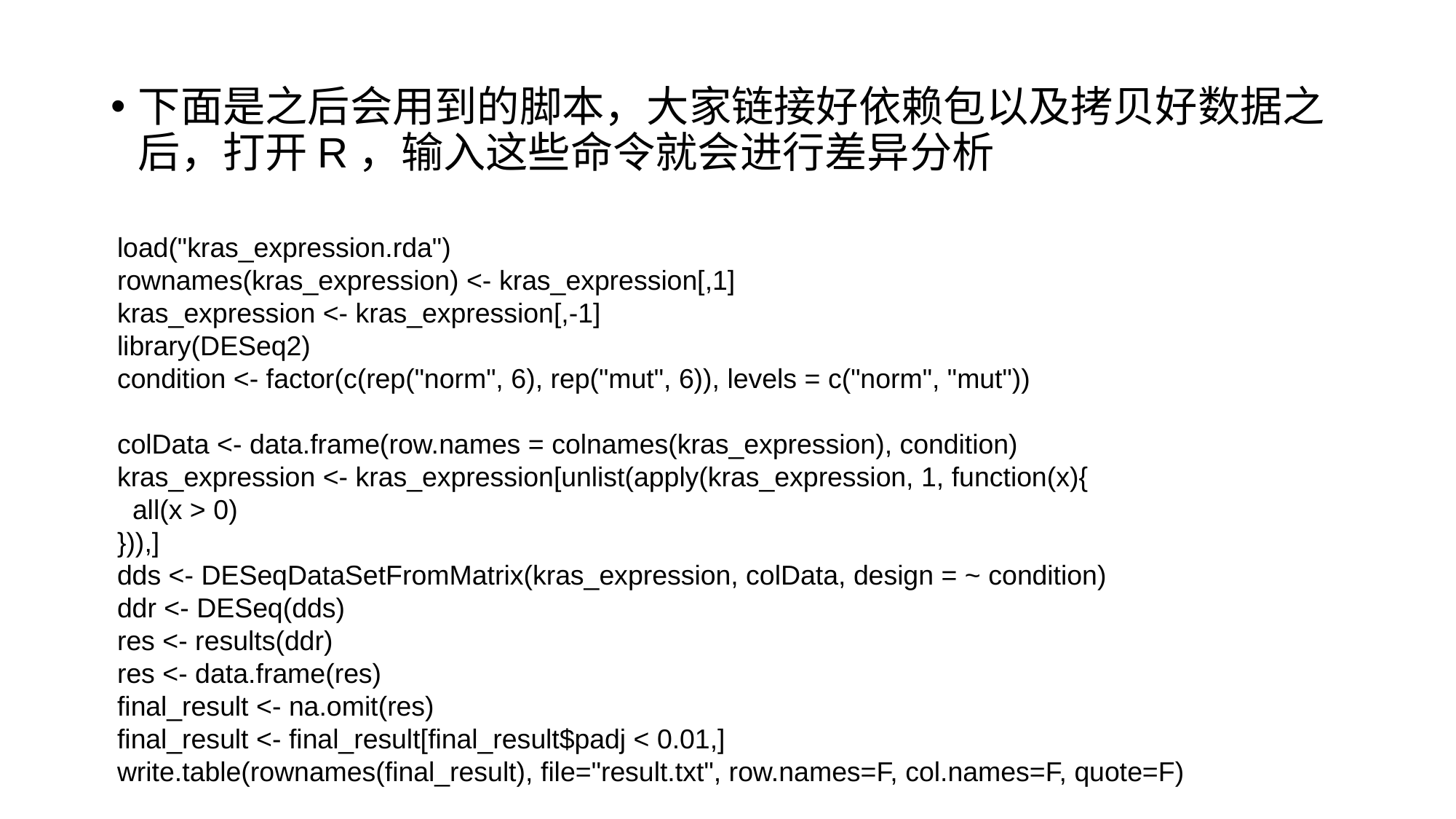

下面是之后会用到的脚本，大家链接好依赖包以及拷贝好数据之后，打开R，输入这些命令就会进行差异分析
load("kras_expression.rda")
rownames(kras_expression) <- kras_expression[,1]
kras_expression <- kras_expression[,-1]
library(DESeq2)
condition <- factor(c(rep("norm", 6), rep("mut", 6)), levels = c("norm", "mut"))

colData <- data.frame(row.names = colnames(kras_expression), condition)
kras_expression <- kras_expression[unlist(apply(kras_expression, 1, function(x){
  all(x > 0)
})),]
dds <- DESeqDataSetFromMatrix(kras_expression, colData, design = ~ condition)
ddr <- DESeq(dds)
res <- results(ddr)
res <- data.frame(res)
final_result <- na.omit(res)
final_result <- final_result[final_result$padj < 0.01,]
write.table(rownames(final_result), file="result.txt", row.names=F, col.names=F, quote=F)